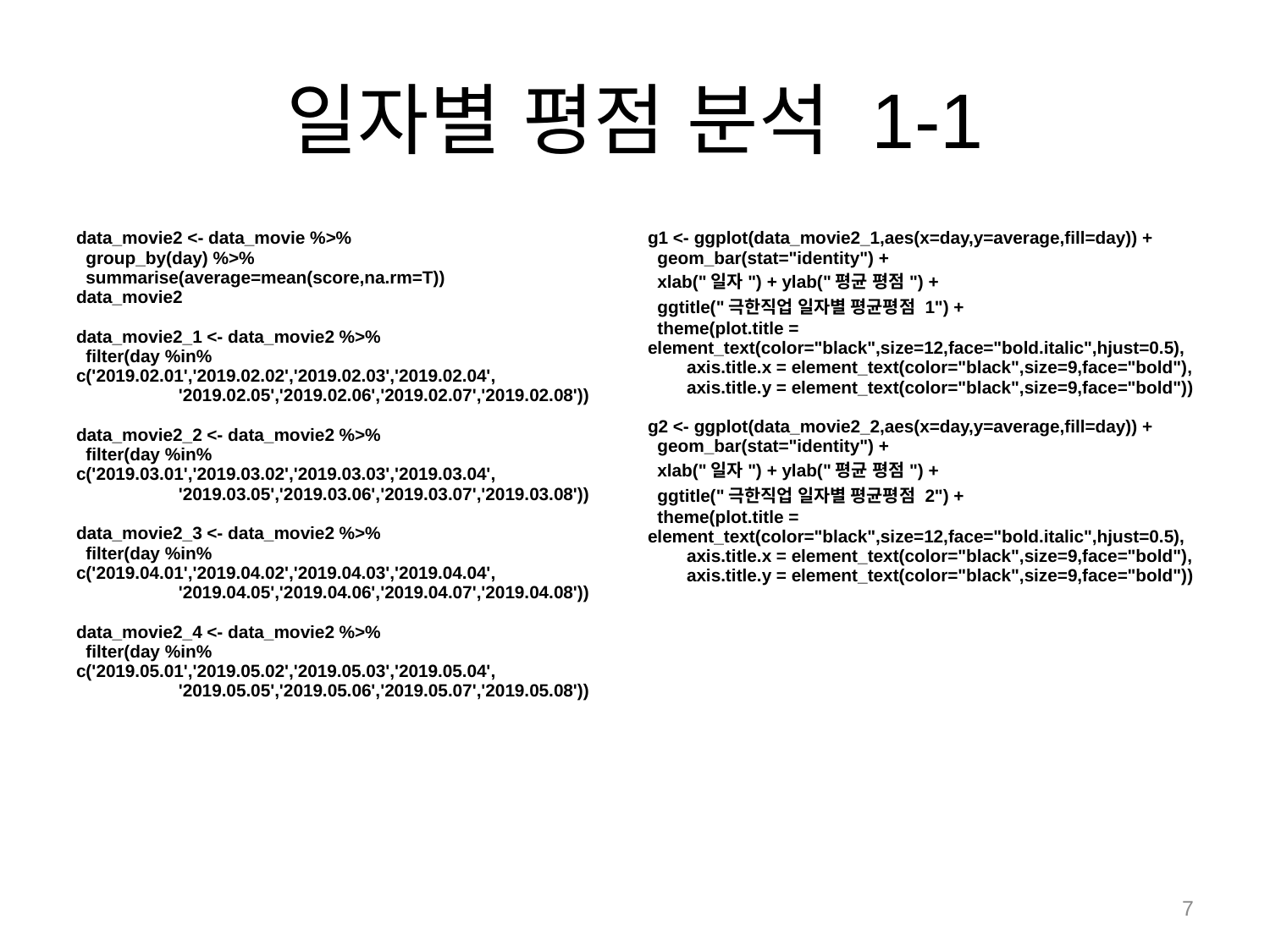

# 일자별 평점 분석 1-1
| data\_movie2 <- data\_movie %>% group\_by(day) %>% summarise(average=mean(score,na.rm=T)) data\_movie2 data\_movie2\_1 <- data\_movie2 %>% filter(day %in% c('2019.02.01','2019.02.02','2019.02.03','2019.02.04', '2019.02.05','2019.02.06','2019.02.07','2019.02.08')) data\_movie2\_2 <- data\_movie2 %>% filter(day %in% c('2019.03.01','2019.03.02','2019.03.03','2019.03.04', '2019.03.05','2019.03.06','2019.03.07','2019.03.08')) data\_movie2\_3 <- data\_movie2 %>% filter(day %in% c('2019.04.01','2019.04.02','2019.04.03','2019.04.04', '2019.04.05','2019.04.06','2019.04.07','2019.04.08')) data\_movie2\_4 <- data\_movie2 %>% filter(day %in% c('2019.05.01','2019.05.02','2019.05.03','2019.05.04', '2019.05.05','2019.05.06','2019.05.07','2019.05.08')) | g1 <- ggplot(data\_movie2\_1,aes(x=day,y=average,fill=day)) + geom\_bar(stat="identity") + xlab("일자") + ylab("평균 평점") + ggtitle("극한직업 일자별 평균평점 1") + theme(plot.title = element\_text(color="black",size=12,face="bold.italic",hjust=0.5), axis.title.x = element\_text(color="black",size=9,face="bold"), axis.title.y = element\_text(color="black",size=9,face="bold")) g2 <- ggplot(data\_movie2\_2,aes(x=day,y=average,fill=day)) + geom\_bar(stat="identity") + xlab("일자") + ylab("평균 평점") + ggtitle("극한직업 일자별 평균평점 2") + theme(plot.title = element\_text(color="black",size=12,face="bold.italic",hjust=0.5), axis.title.x = element\_text(color="black",size=9,face="bold"), axis.title.y = element\_text(color="black",size=9,face="bold")) |
| --- | --- |
7